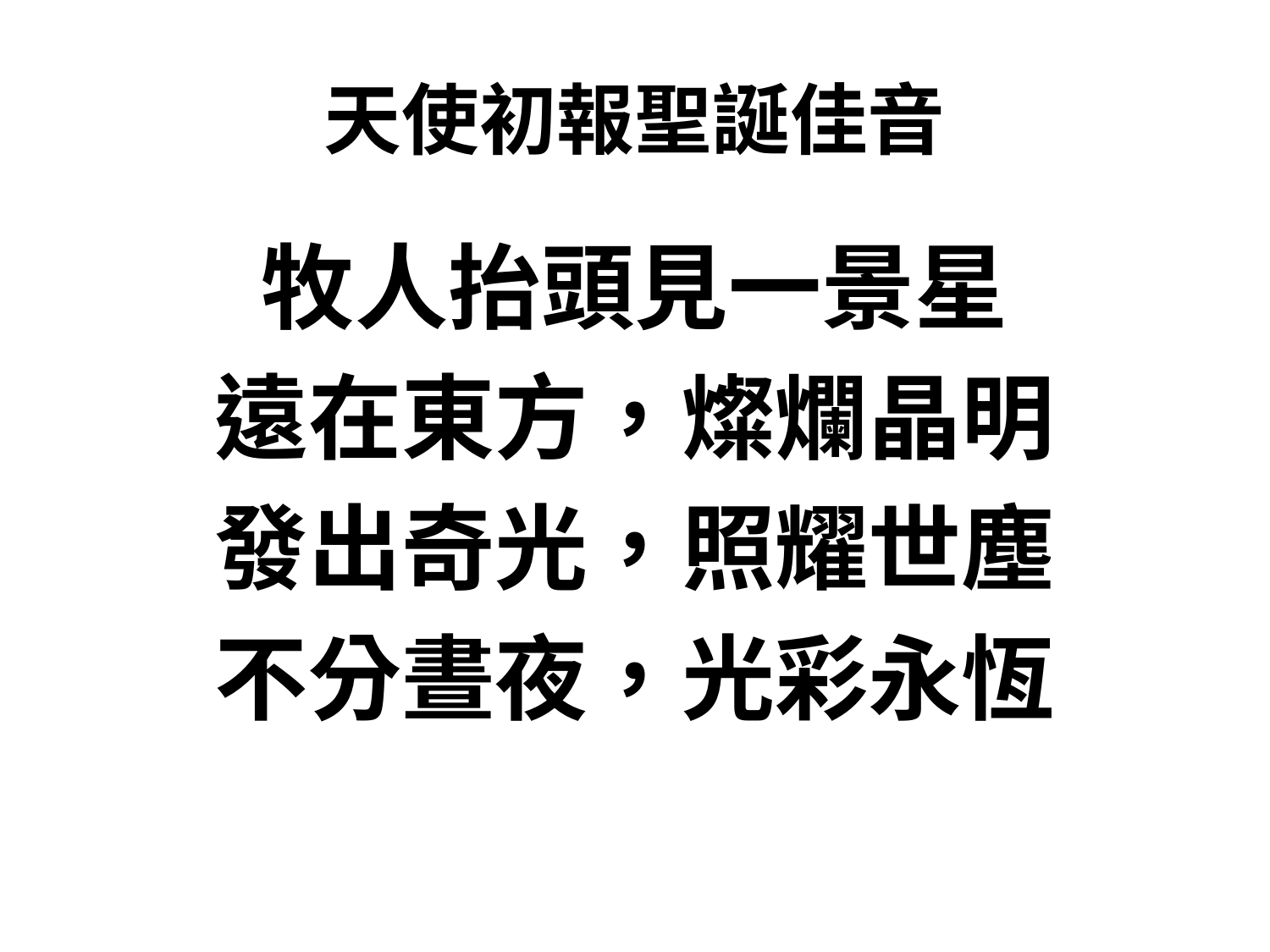

# 天使初報聖誕佳音
牧人抬頭見一景星
遠在東方，燦爛晶明
發出奇光，照耀世塵
不分晝夜，光彩永恆